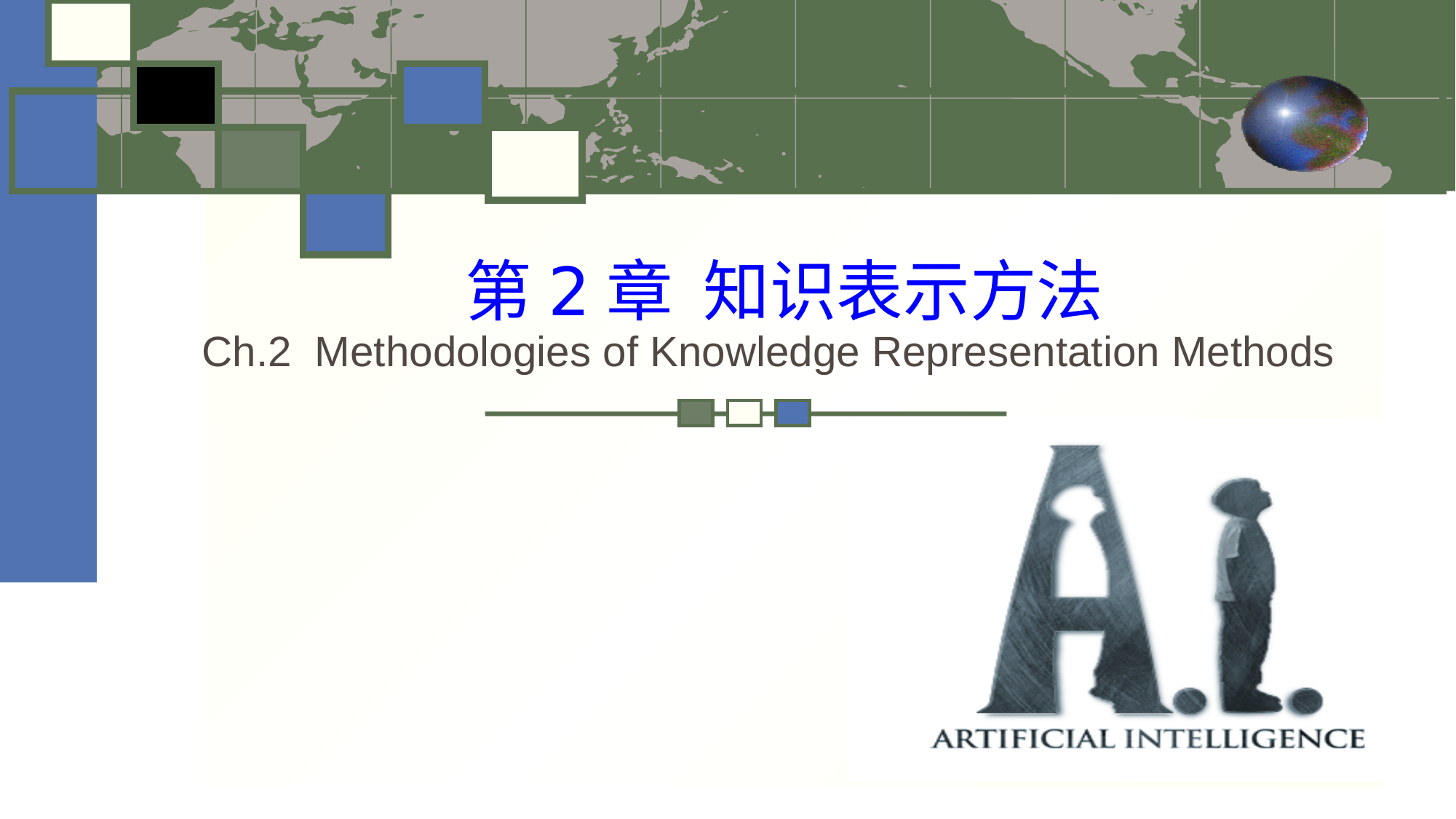

第2章  知识表示方法
Ch.2  Methodologies of Knowledge Representation Methods